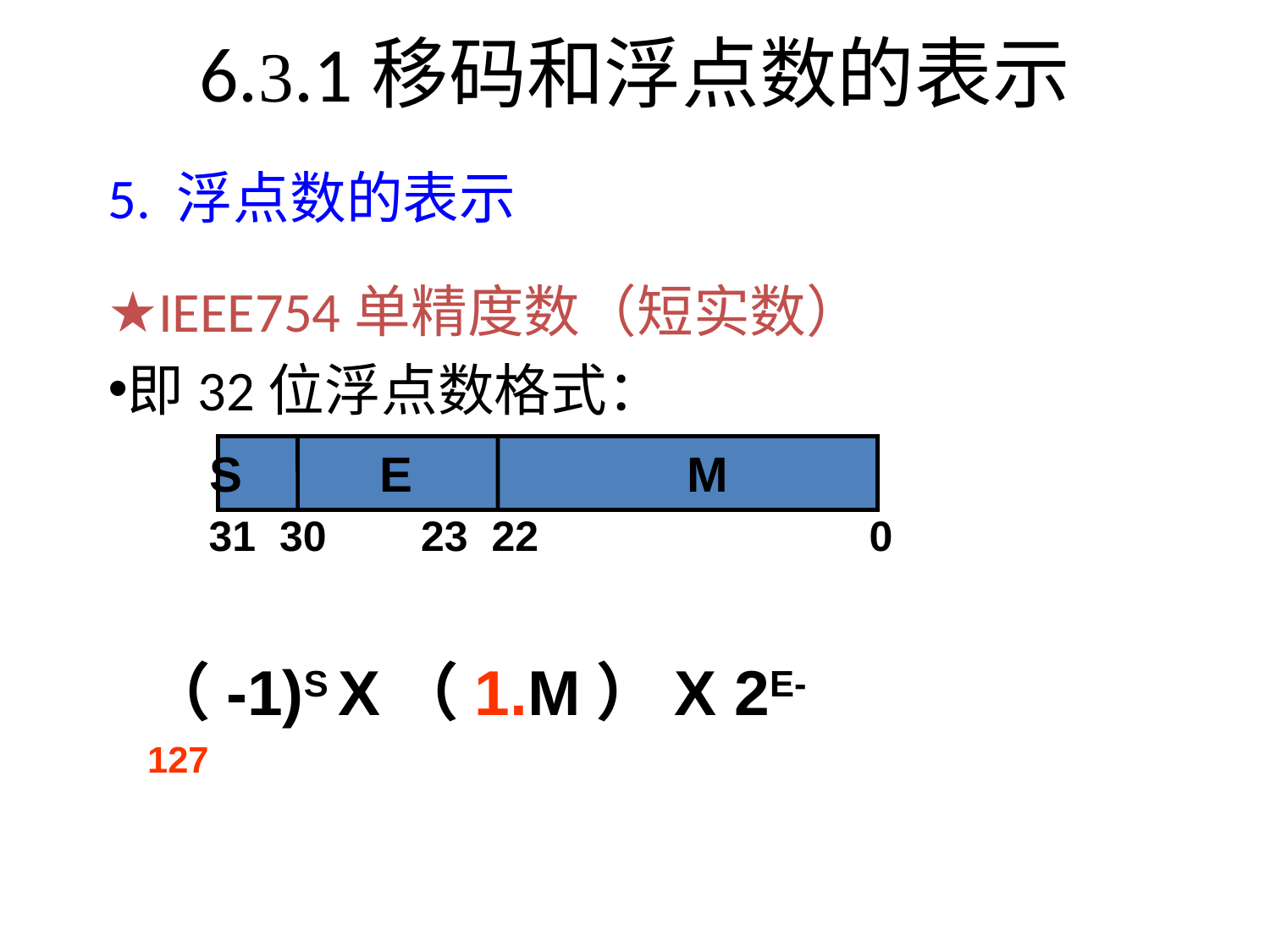

# 6.3.1移码和浮点数的表示
5. 浮点数的表示
★IEEE754单精度数（短实数）
即32位浮点数格式：

S          E                    M

 31  30        23  22                            0
（-1)S X（1.M）X 2E-127